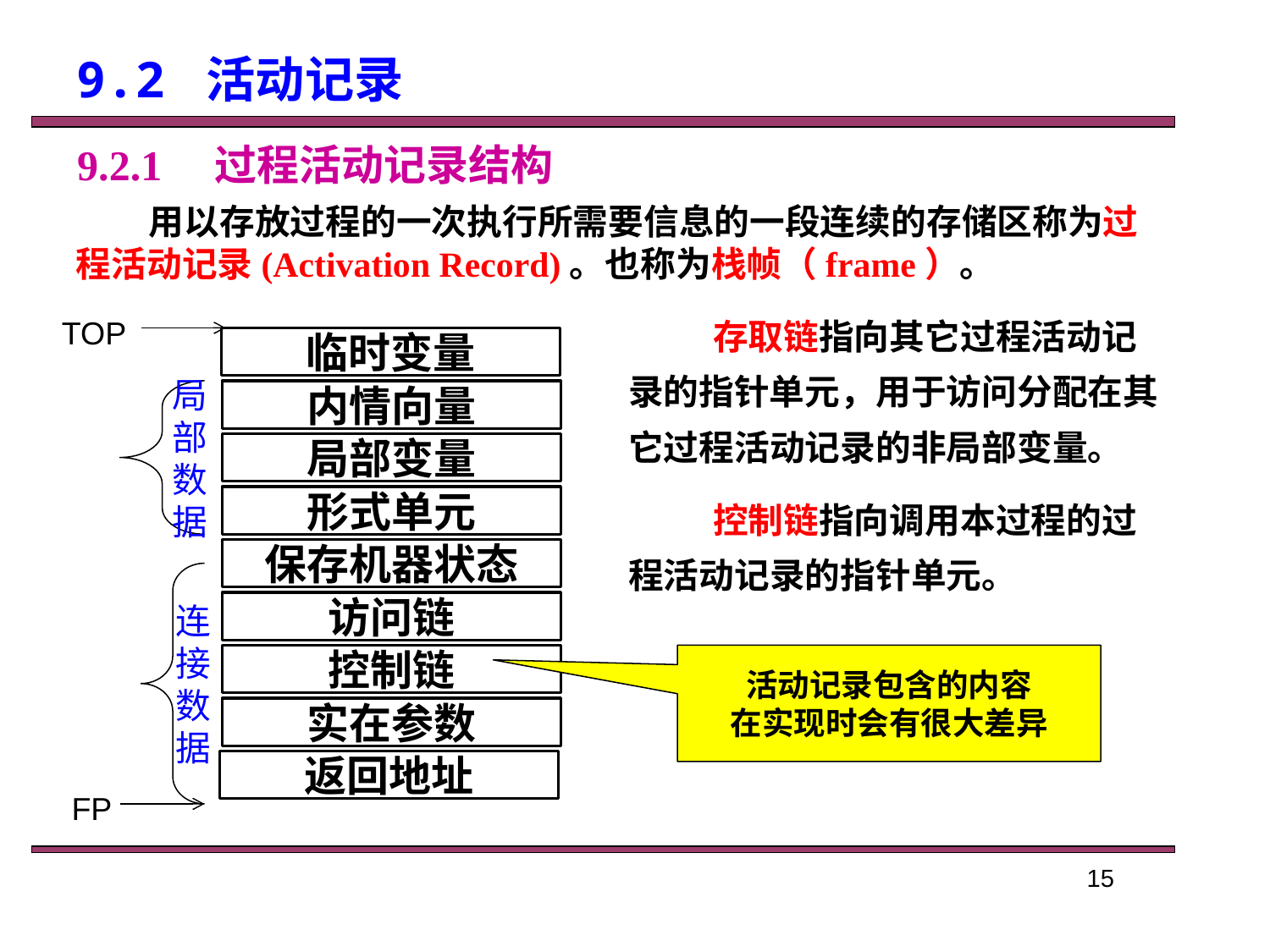

# 9.2 活动记录
9.2.1　过程活动记录结构
        用以存放过程的一次执行所需要信息的一段连续的存储区称为过程活动记录(Activation Record)。也称为栈帧（frame）。
存取链指向其它过程活动记录的指针单元，用于访问分配在其它过程活动记录的非局部变量。
控制链指向调用本过程的过程活动记录的指针单元。
TOP
临时变量
局
部
数
据
内情向量
局部变量
形式单元
保存机器状态
连
接
数
据
访问链
控制链
活动记录包含的内容
在实现时会有很大差异
实在参数
返回地址
FP
15